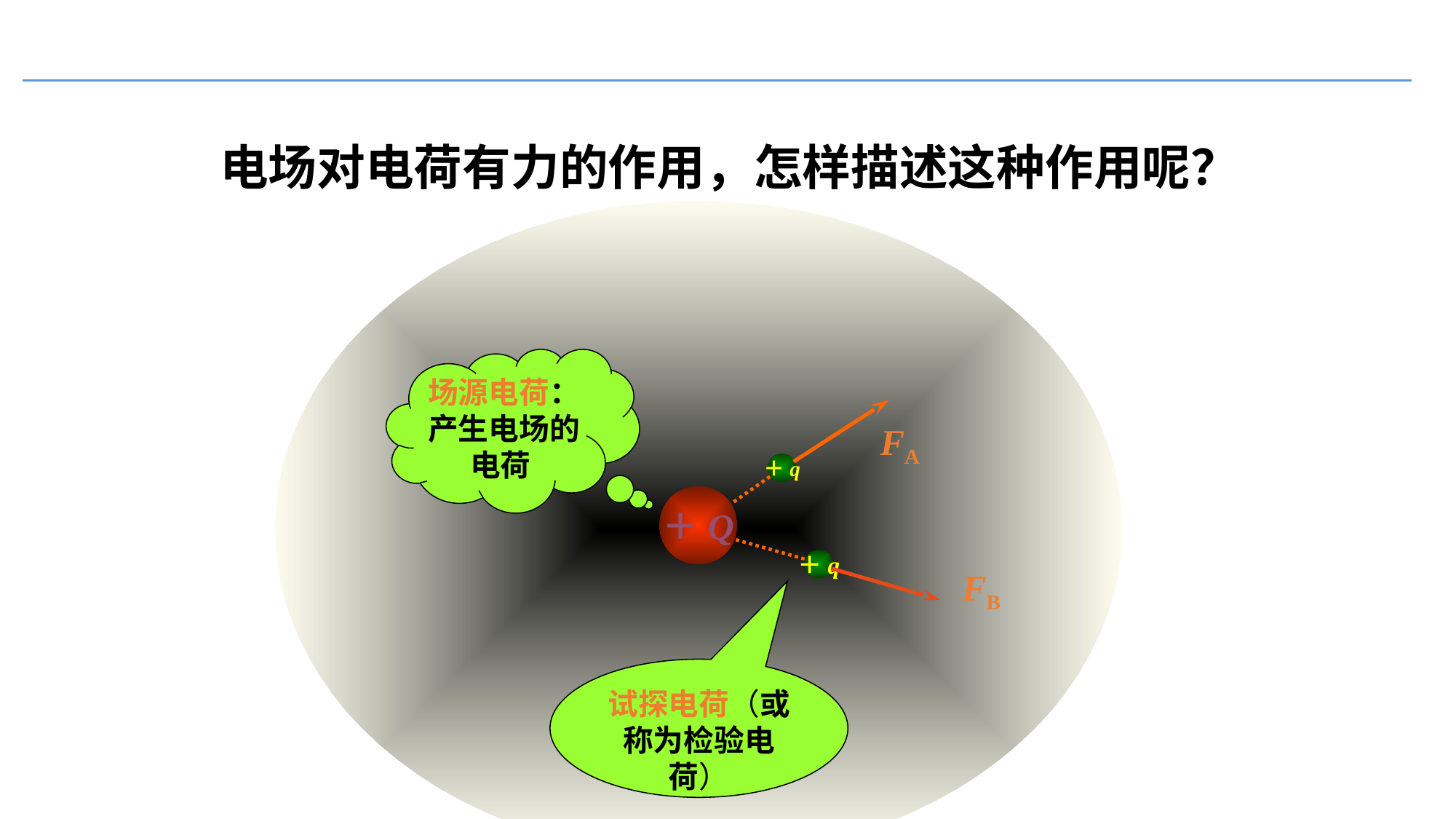

电场对电荷有力的作用，怎样描述这种作用呢？

场源电荷：产生电场的电荷

FA
＋q

＋Q

＋q
FB
试探电荷（或称为检验电荷）